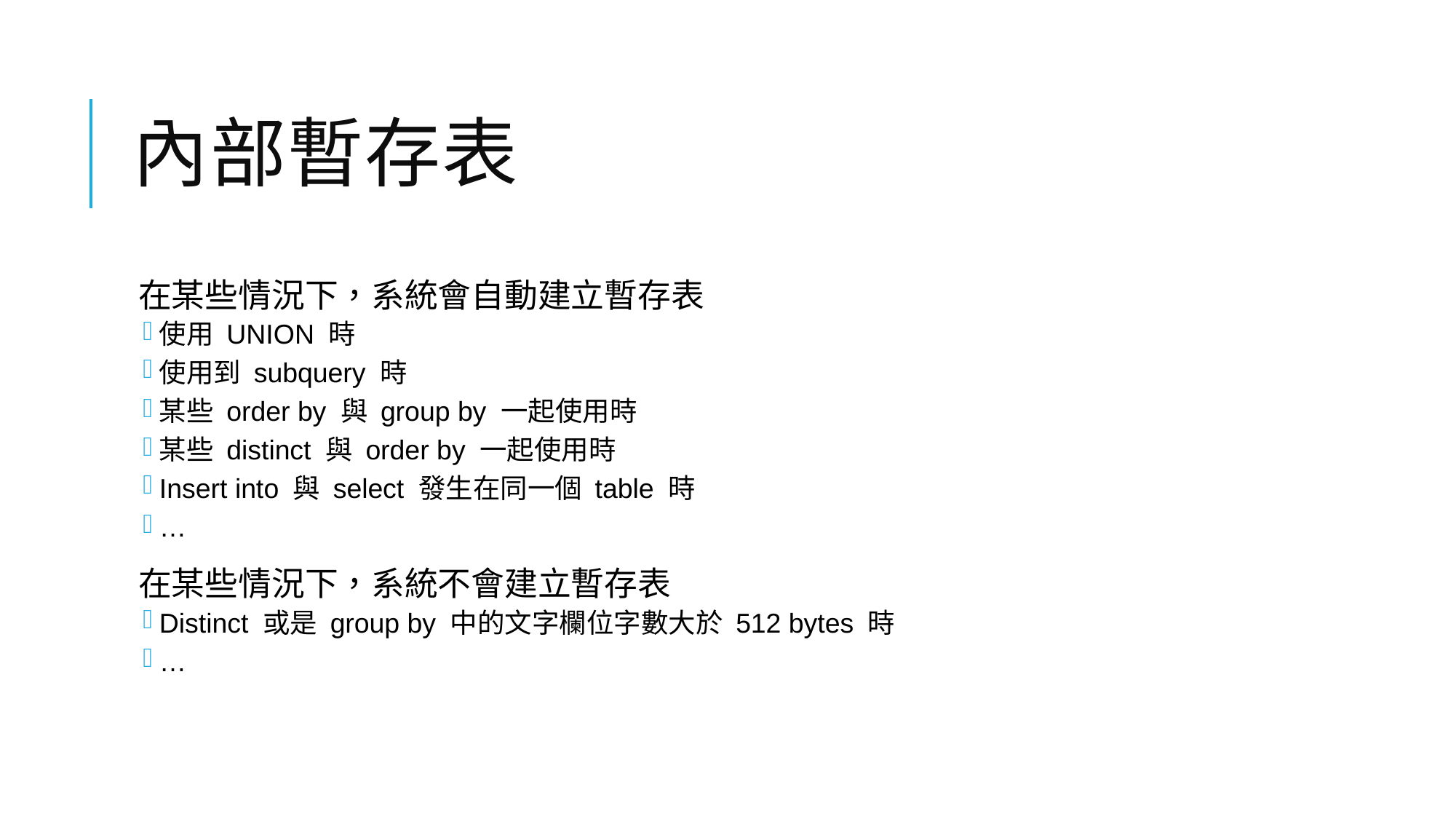

# 內部暫存表
在某些情況下，系統會自動建立暫存表
使用 UNION 時
使用到 subquery 時
某些 order by 與 group by 一起使用時
某些 distinct 與 order by 一起使用時
Insert into 與 select 發生在同一個 table 時
…
在某些情況下，系統不會建立暫存表
Distinct 或是 group by 中的文字欄位字數大於 512 bytes 時
…